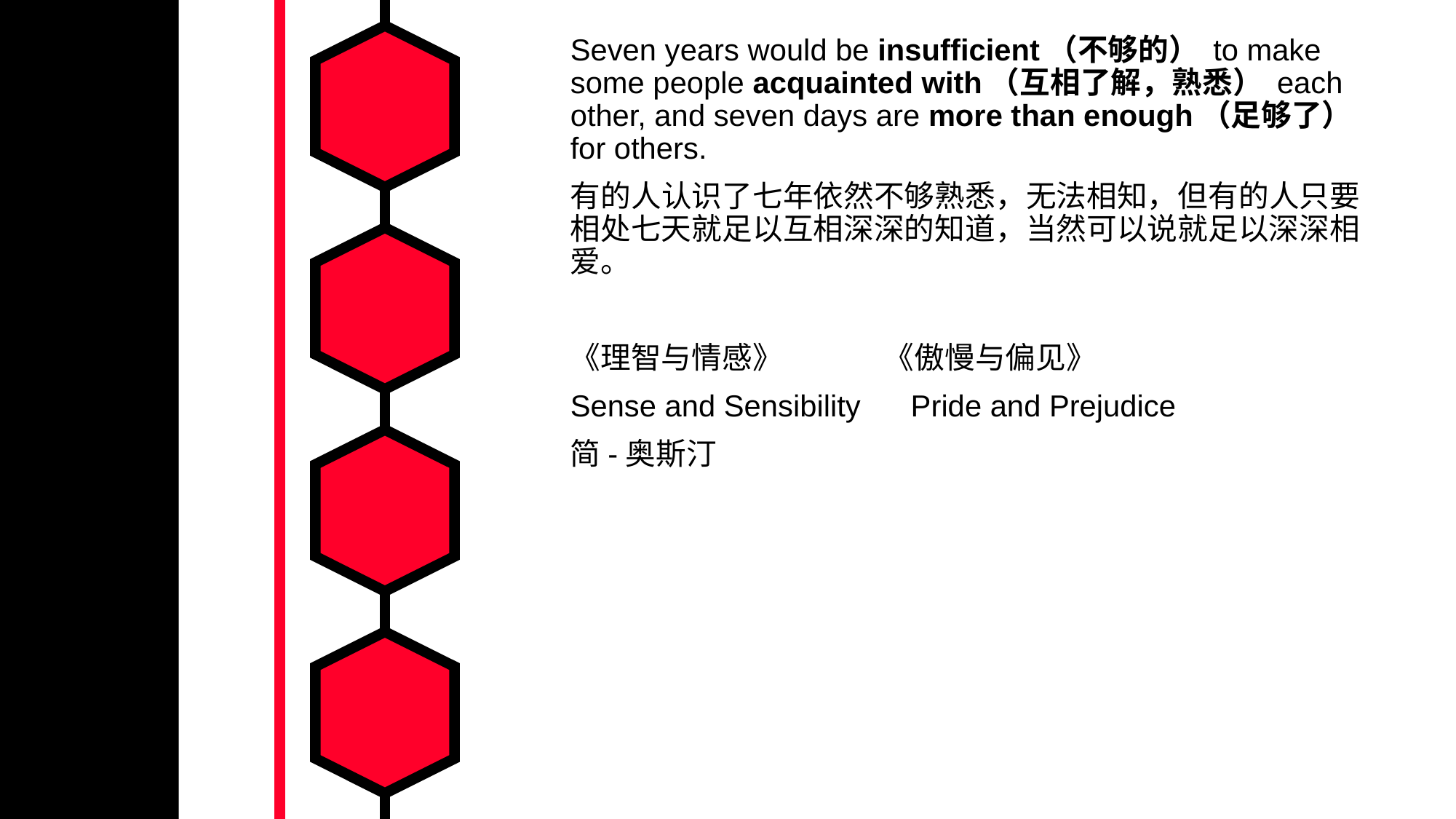

#
Seven years would be insufficient（不够的） to make some people acquainted with（互相了解，熟悉） each other, and seven days are more than enough（足够了） for others.
有的人认识了七年依然不够熟悉，无法相知，但有的人只要相处七天就足以互相深深的知道，当然可以说就足以深深相爱。

《理智与情感》               《傲慢与偏见》
Sense and Sensibility      Pride and Prejudice
简-奥斯汀